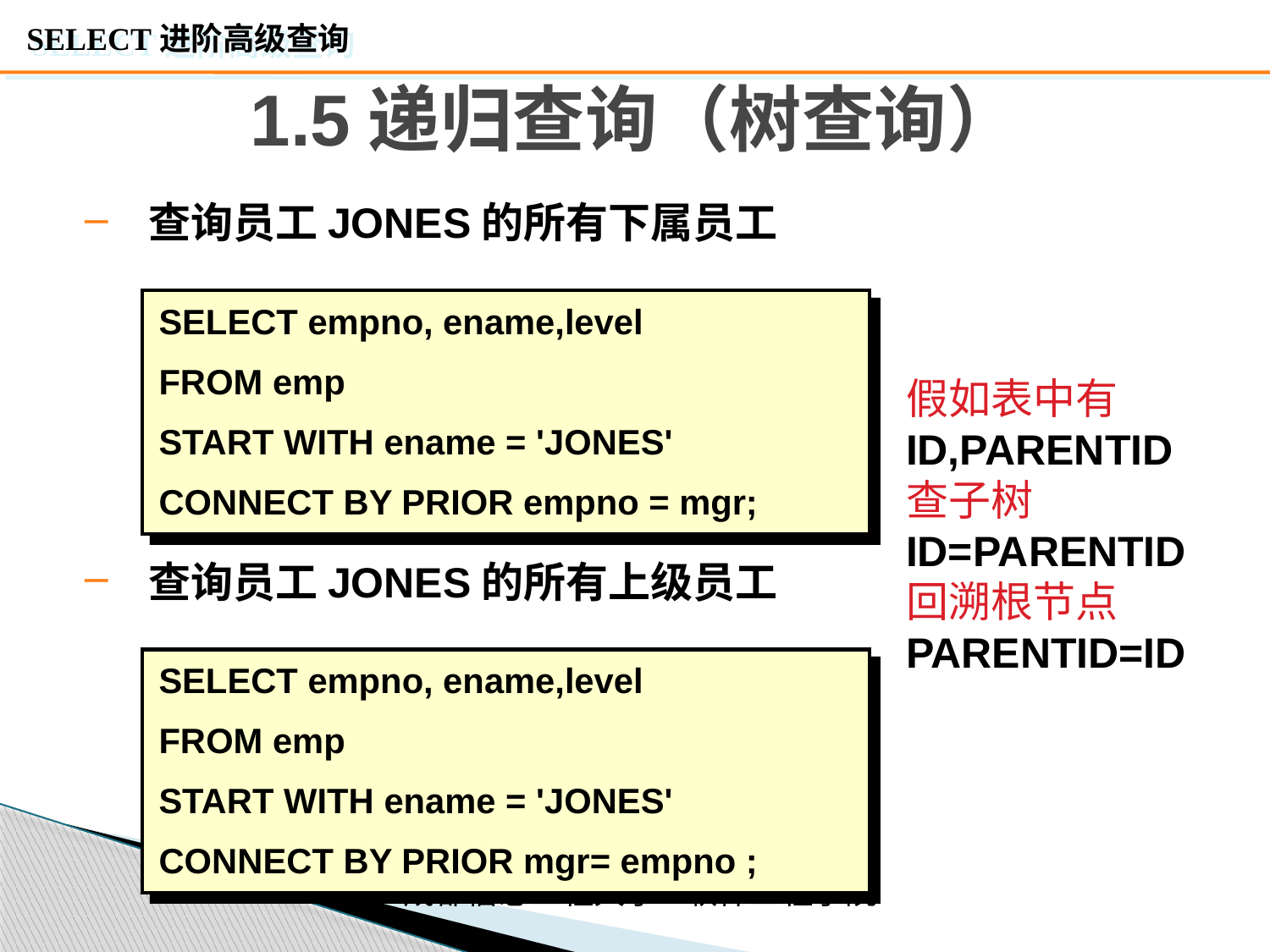

# 1.5递归查询（树查询）
查询员工JONES的所有下属员工

SELECT empno, ename,level
FROM emp
START WITH ename = 'JONES'
CONNECT BY PRIOR empno = mgr;
假如表中有ID,PARENTID
查子树 ID=PARENTID
回溯根节点  PARENTID=ID

查询员工JONES的所有上级员工

SELECT empno, ename,level
FROM emp
START WITH ename = 'JONES'
CONNECT BY PRIOR mgr= empno ;